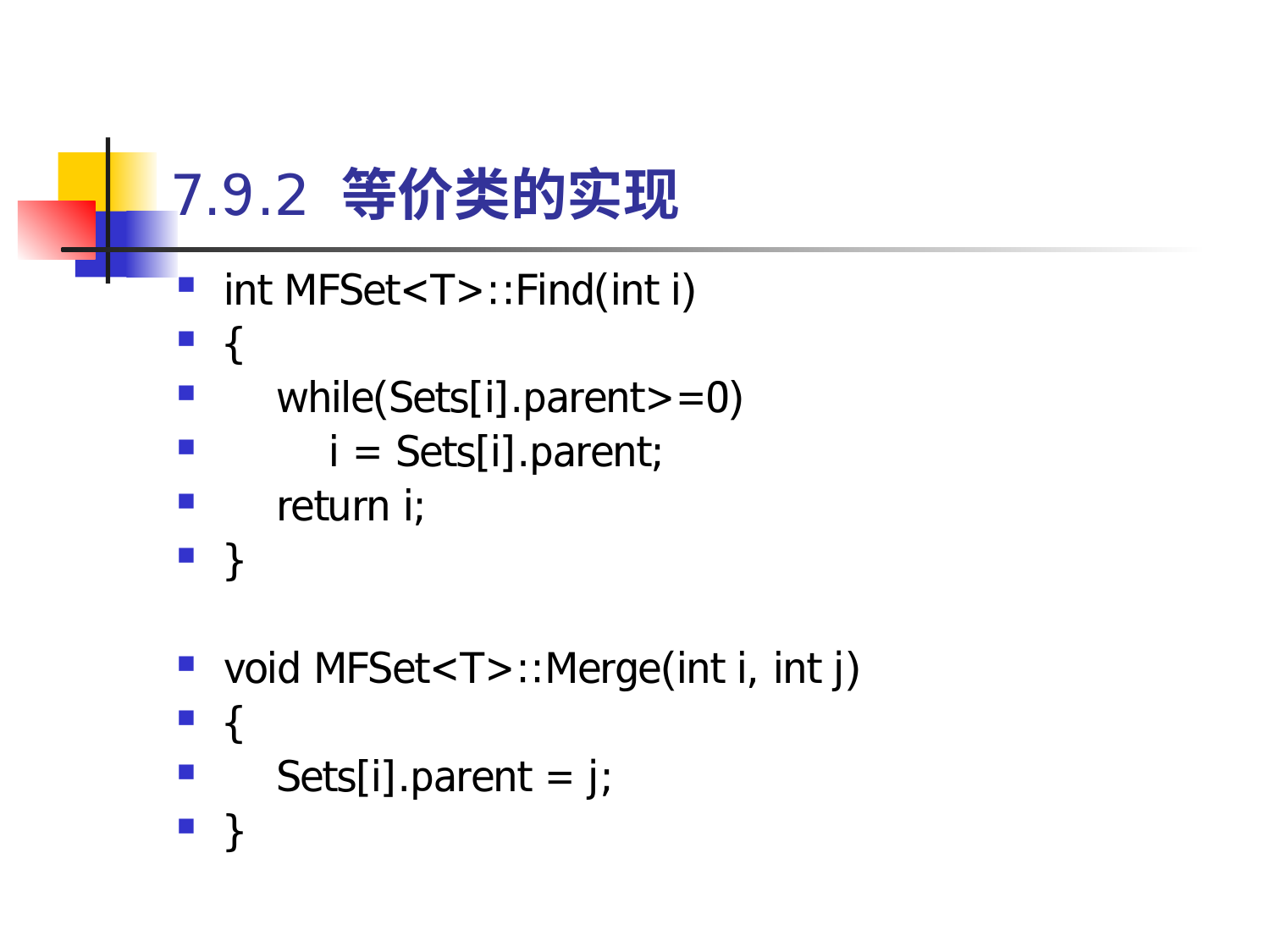

# 7.9.2 等价类的实现
int MFSet<T>::Find(int i)
{
    while(Sets[i].parent>=0)
        i = Sets[i].parent;
    return i;
}

void MFSet<T>::Merge(int i, int j)
{
    Sets[i].parent = j;
}